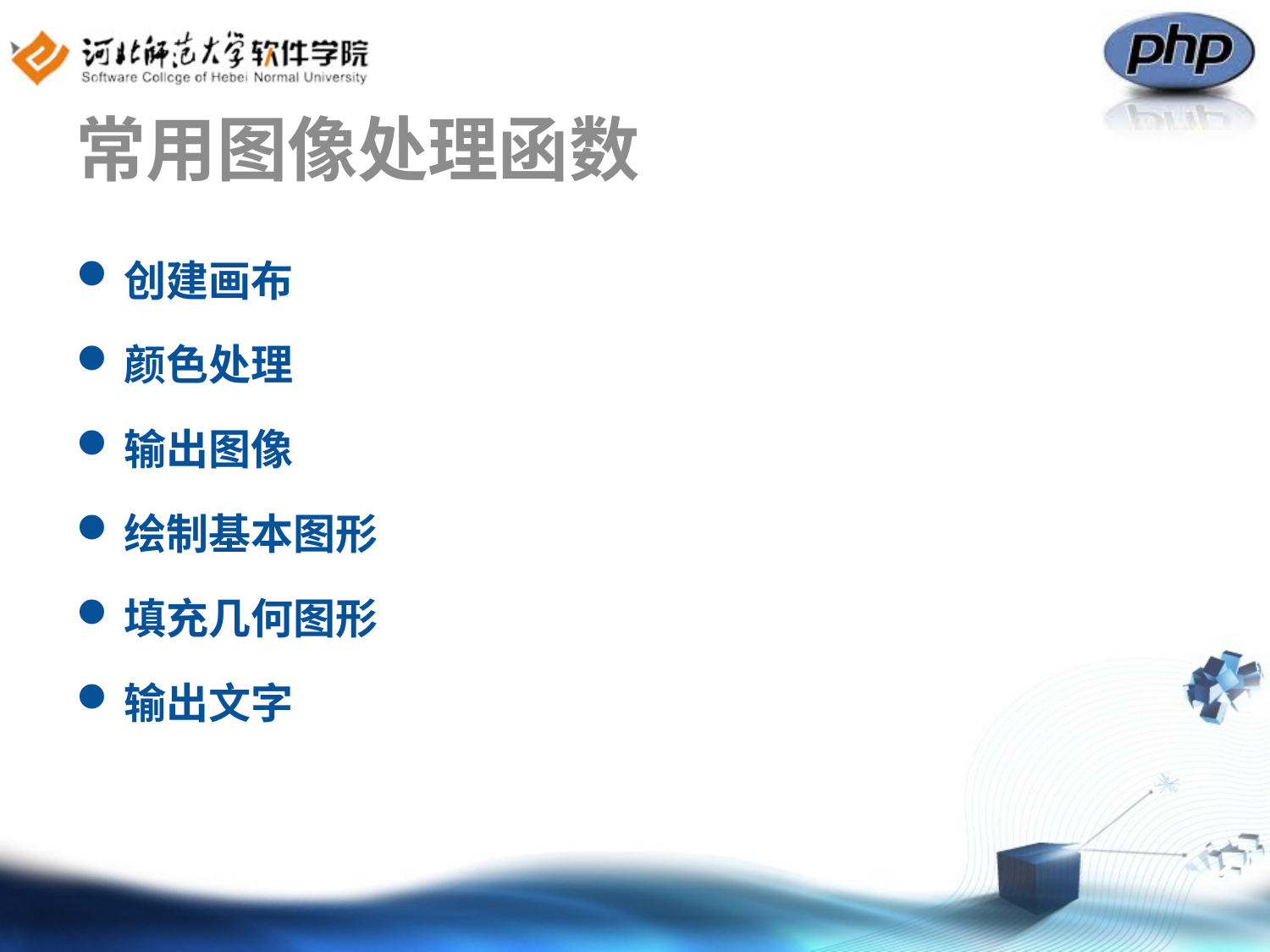

# 常用图像处理函数
创建画布
颜色处理
输出图像
绘制基本图形
填充几何图形
输出文字